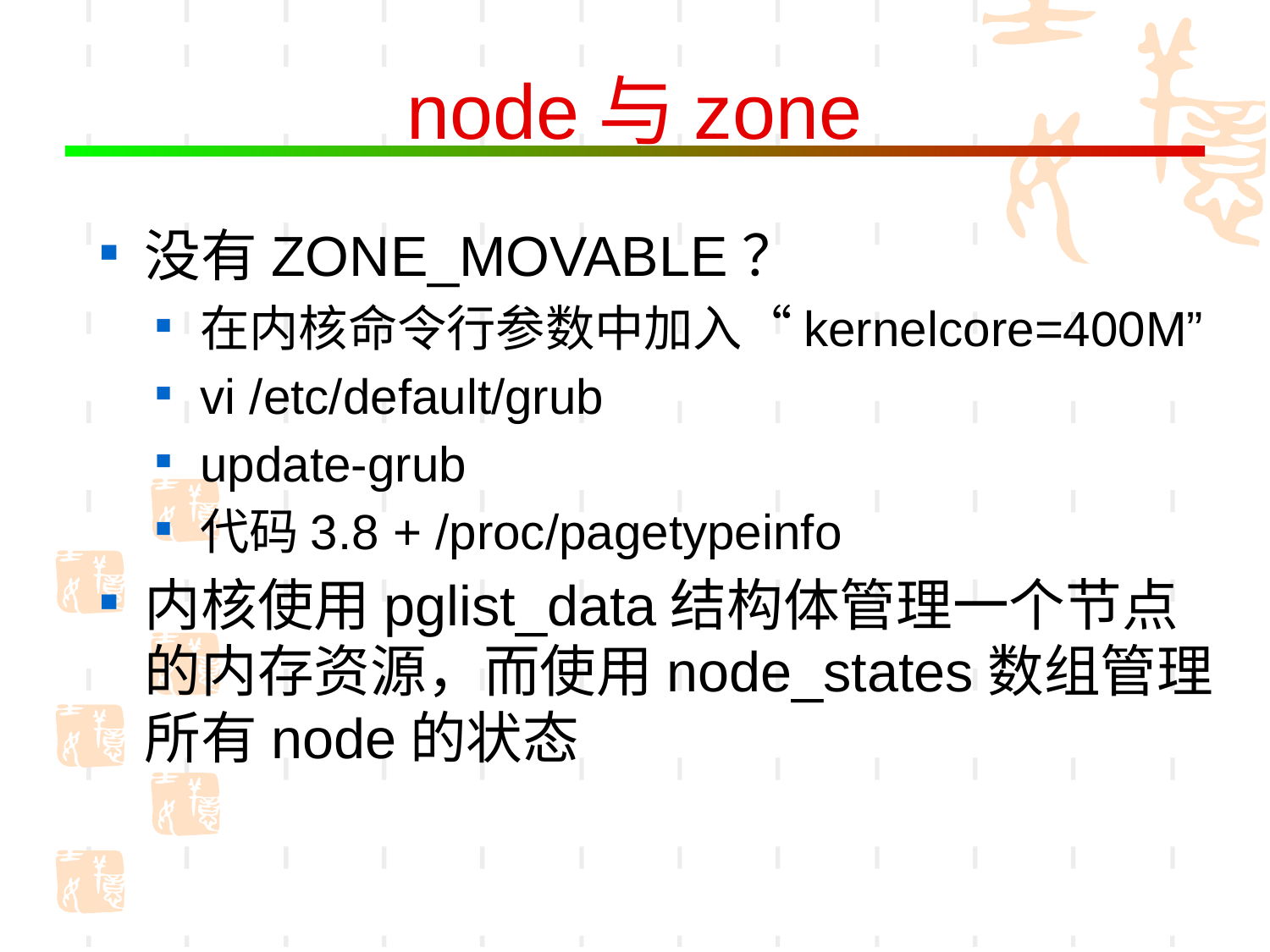

# node与zone
没有ZONE_MOVABLE？
在内核命令行参数中加入“kernelcore=400M”
vi /etc/default/grub
update-grub
代码3.8 + /proc/pagetypeinfo
内核使用pglist_data结构体管理一个节点的内存资源，而使用node_states数组管理所有node的状态